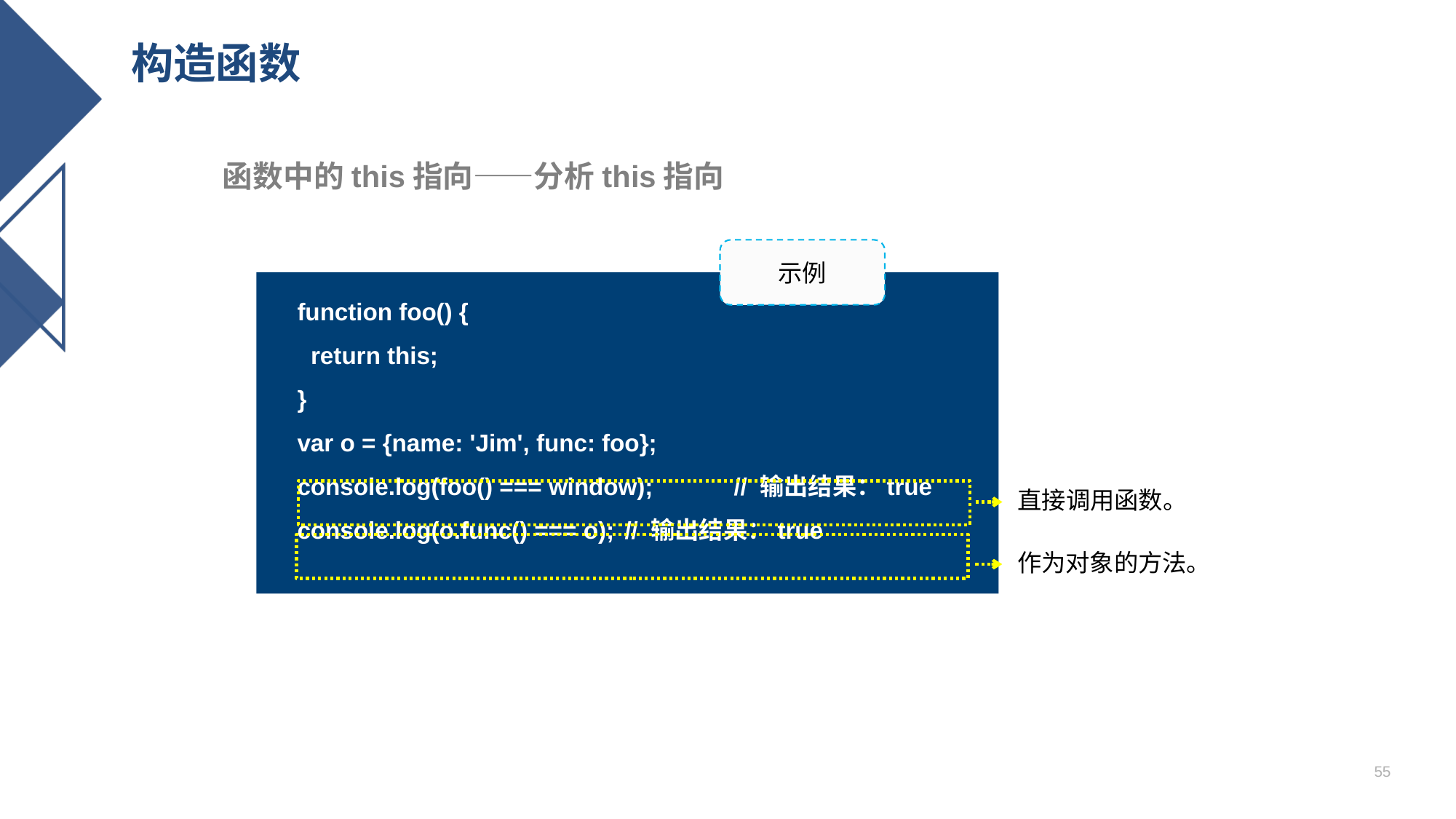

# 构造函数
函数中的this指向——分析this指向
示例

function foo() {
  return this;
}
var o = {name: 'Jim', func: foo};
console.log(foo() === window);	// 输出结果：true
console.log(o.func() === o);	// 输出结果：true
直接调用函数。

作为对象的方法。
55